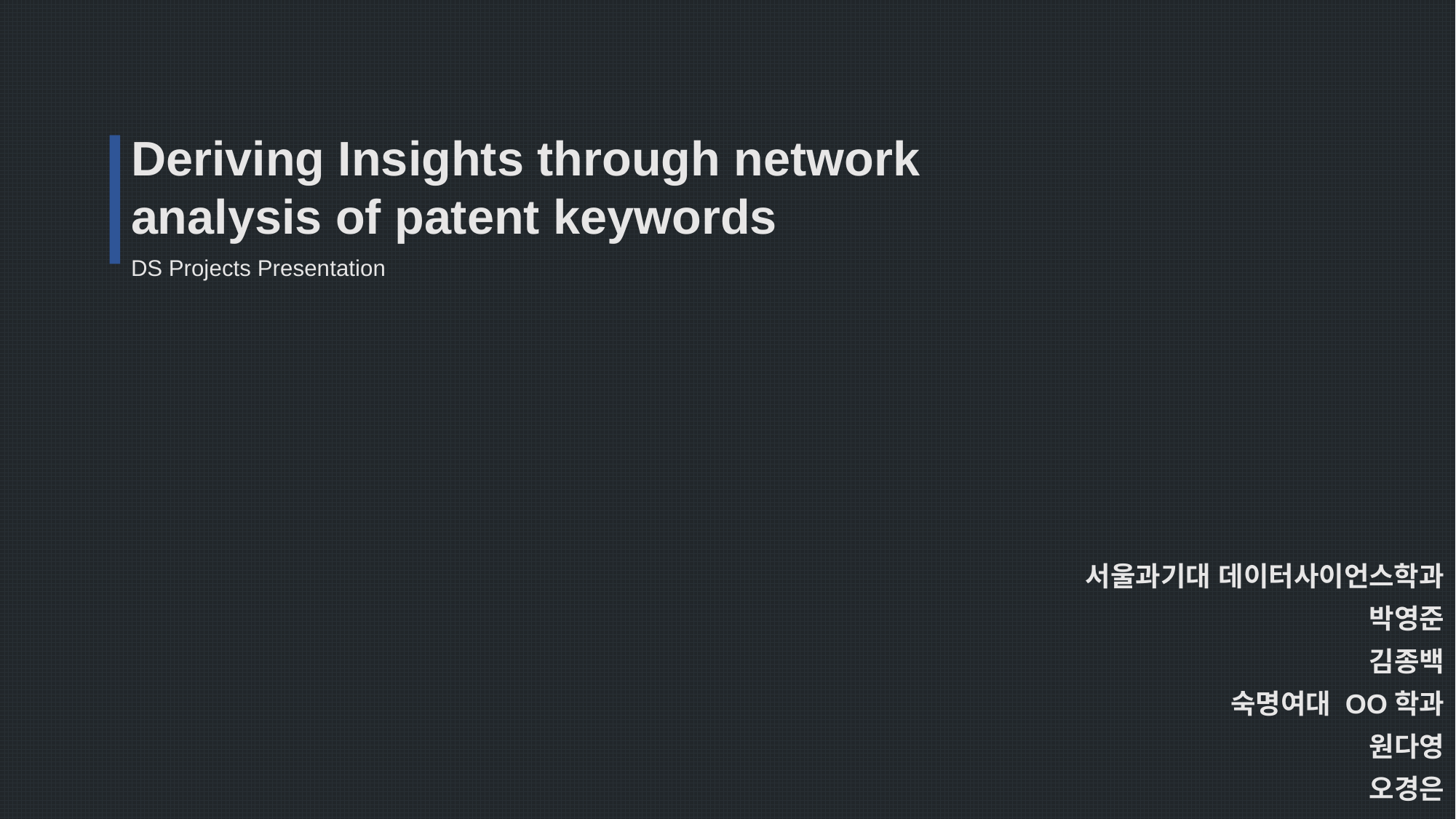

Deriving Insights through network
analysis of patent keywords

DS Projects Presentation
서울과기대 데이터사이언스학과
박영준
김종백
숙명여대 OO학과
원다영
오경은